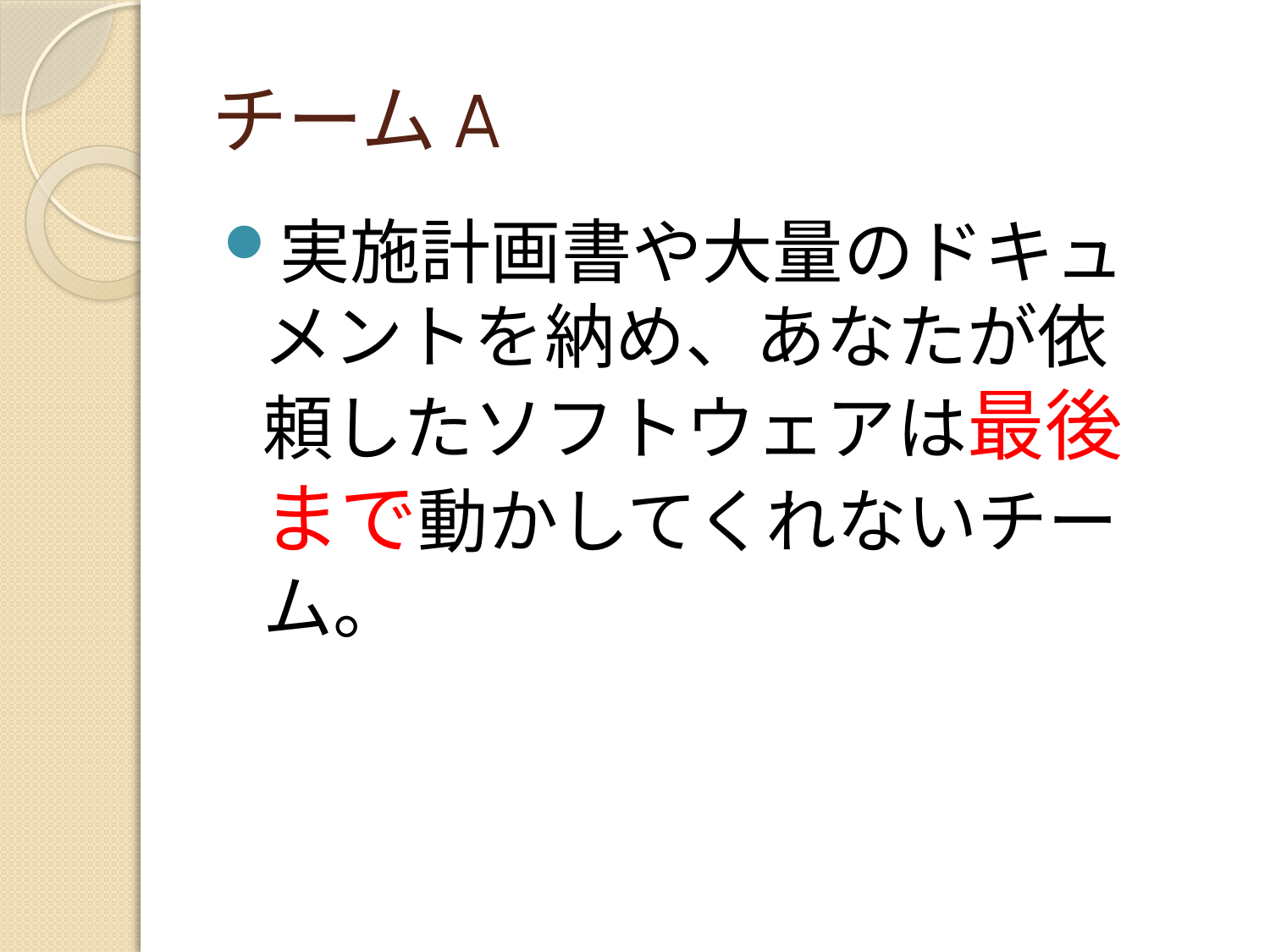

# チームA
実施計画書や大量のドキュメントを納め、あなたが依頼したソフトウェアは最後まで動かしてくれないチーム。